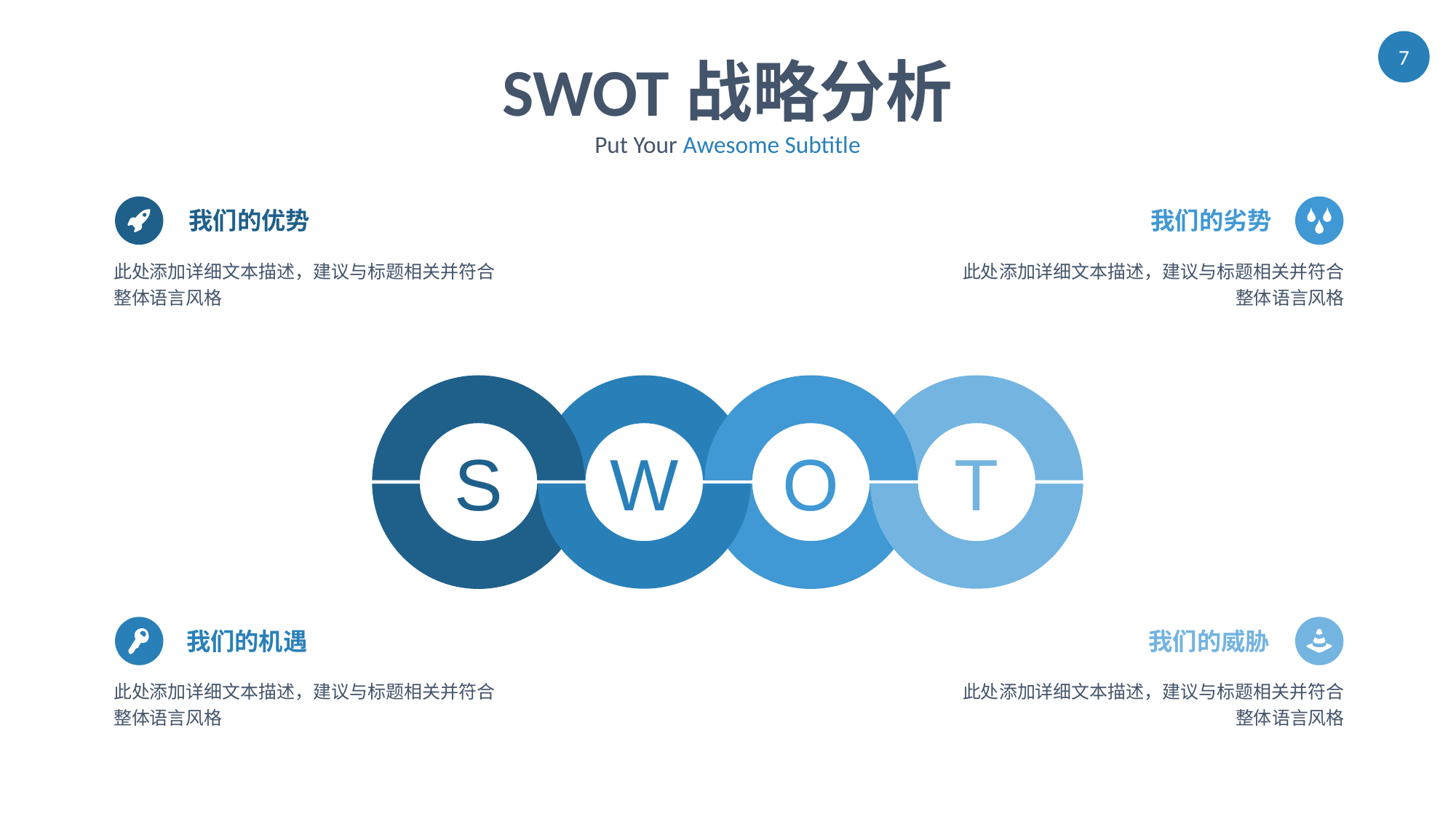

SWOT战略分析
Put Your Awesome Subtitle

我们的优势
我们的劣势

此处添加详细文本描述，建议与标题相关并符合整体语言风格
此处添加详细文本描述，建议与标题相关并符合整体语言风格

S
W
O
T

我们的机遇
我们的威胁

此处添加详细文本描述，建议与标题相关并符合整体语言风格
此处添加详细文本描述，建议与标题相关并符合整体语言风格